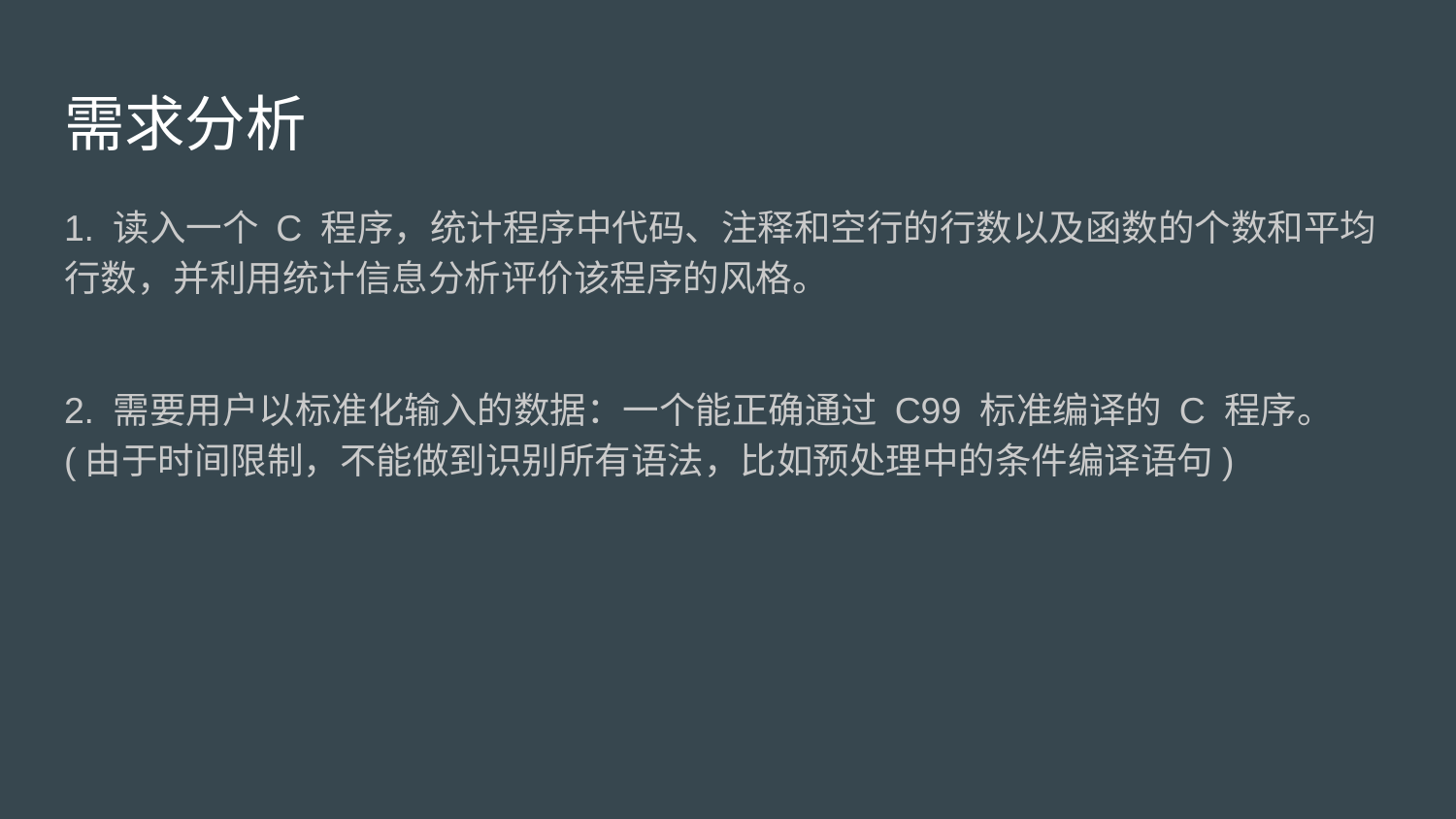

# 需求分析
1. 读入一个 C 程序，统计程序中代码、注释和空行的行数以及函数的个数和平均行数，并利用统计信息分析评价该程序的风格。
2. 需要用户以标准化输入的数据：一个能正确通过 C99 标准编译的 C 程序。(由于时间限制，不能做到识别所有语法，比如预处理中的条件编译语句)